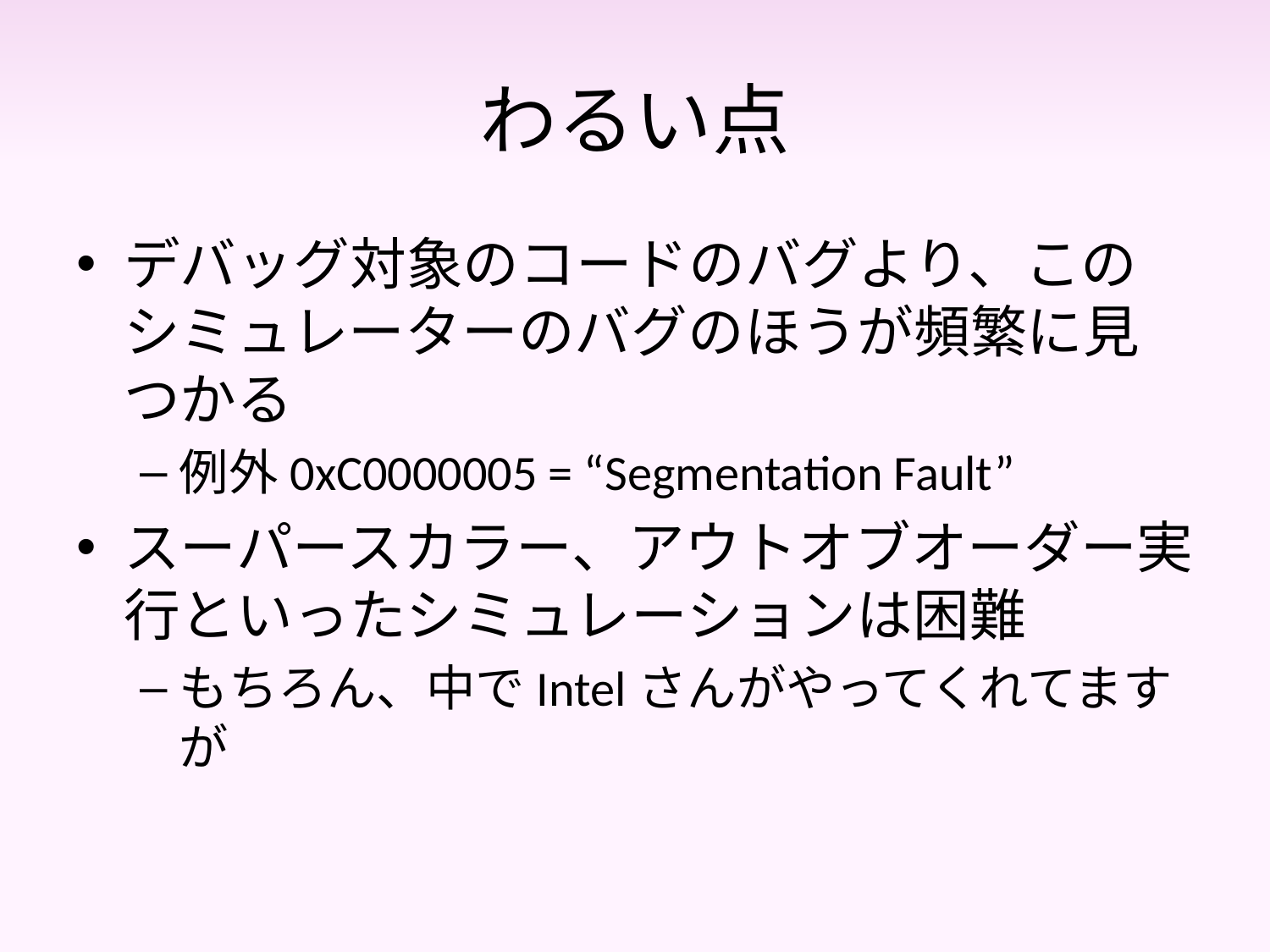

# わるい点
デバッグ対象のコードのバグより、このシミュレーターのバグのほうが頻繁に見つかる
例外0xC0000005 = “Segmentation Fault”
スーパースカラー、アウトオブオーダー実行といったシミュレーションは困難
もちろん、中でIntelさんがやってくれてますが